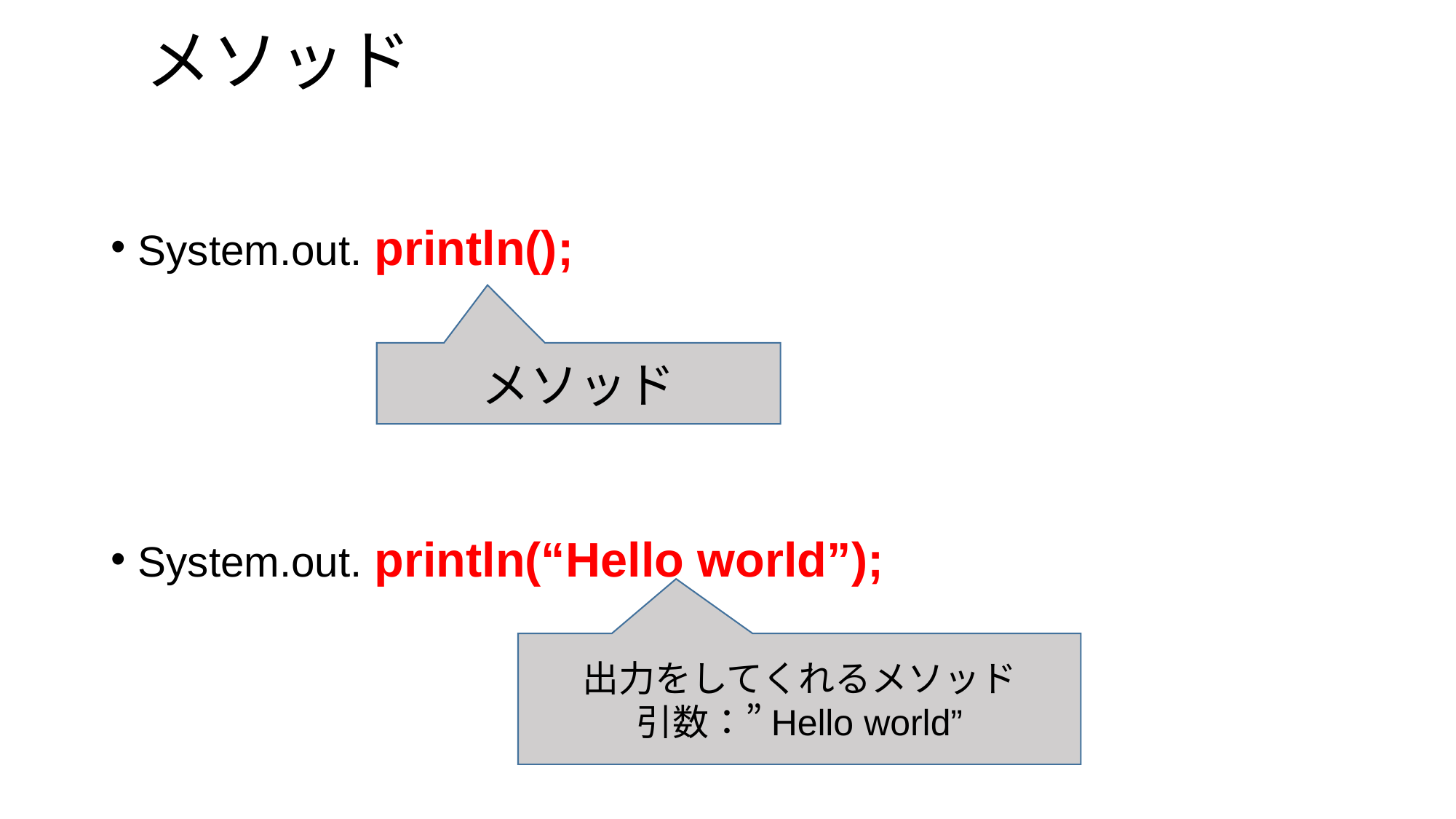

# メソッド
System.out. println();

System.out. println(“Hello world”);

メソッド
出力をしてくれるメソッド
引数：”Hello world”